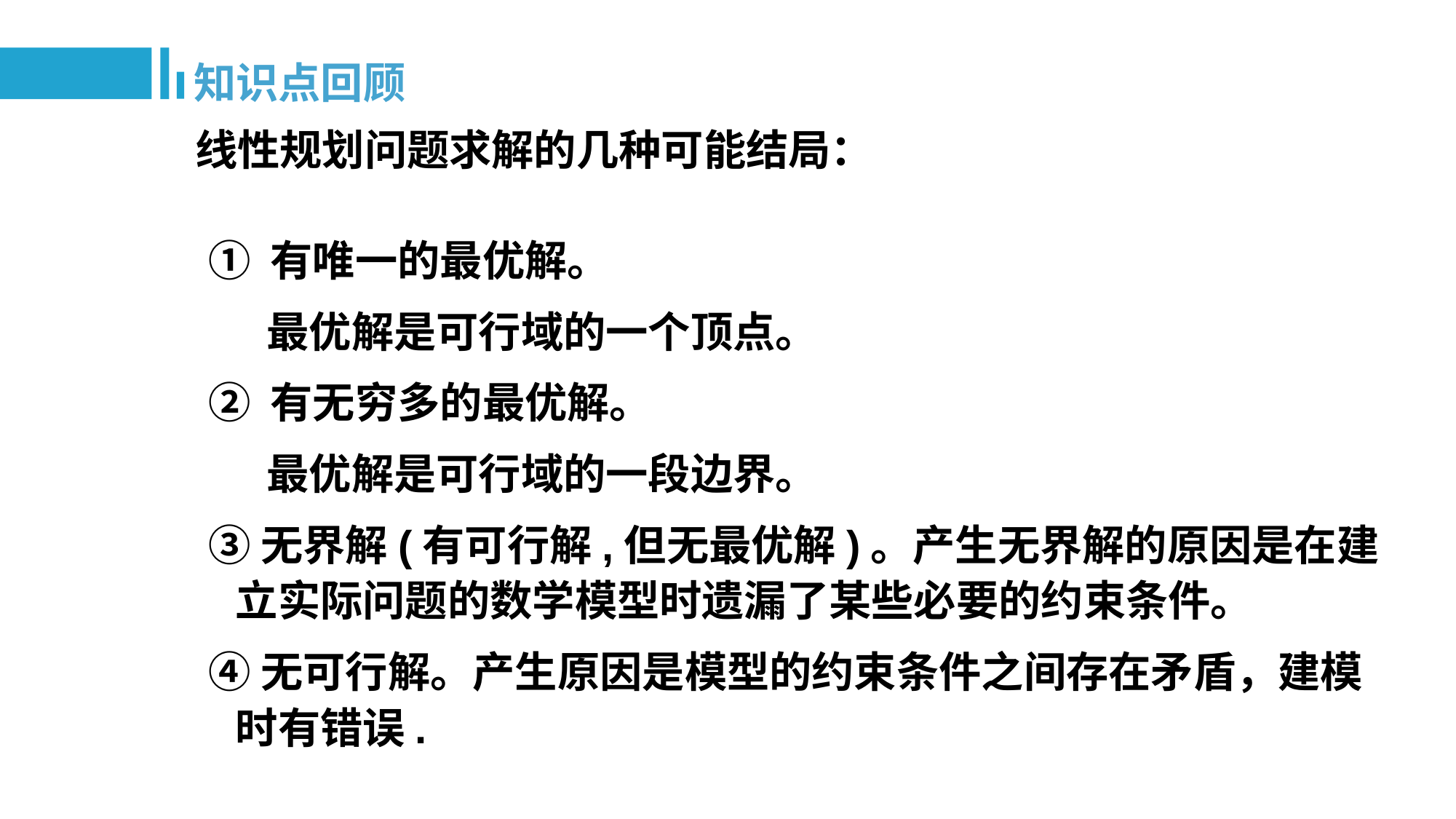

知识点回顾

线性规划问题求解的几种可能结局：
# ① 有唯一的最优解。
     最优解是可行域的一个顶点。
② 有无穷多的最优解。
     最优解是可行域的一段边界。
③无界解(有可行解,但无最优解)。产生无界解的原因是在建立实际问题的数学模型时遗漏了某些必要的约束条件。
④无可行解。产生原因是模型的约束条件之间存在矛盾，建模时有错误.